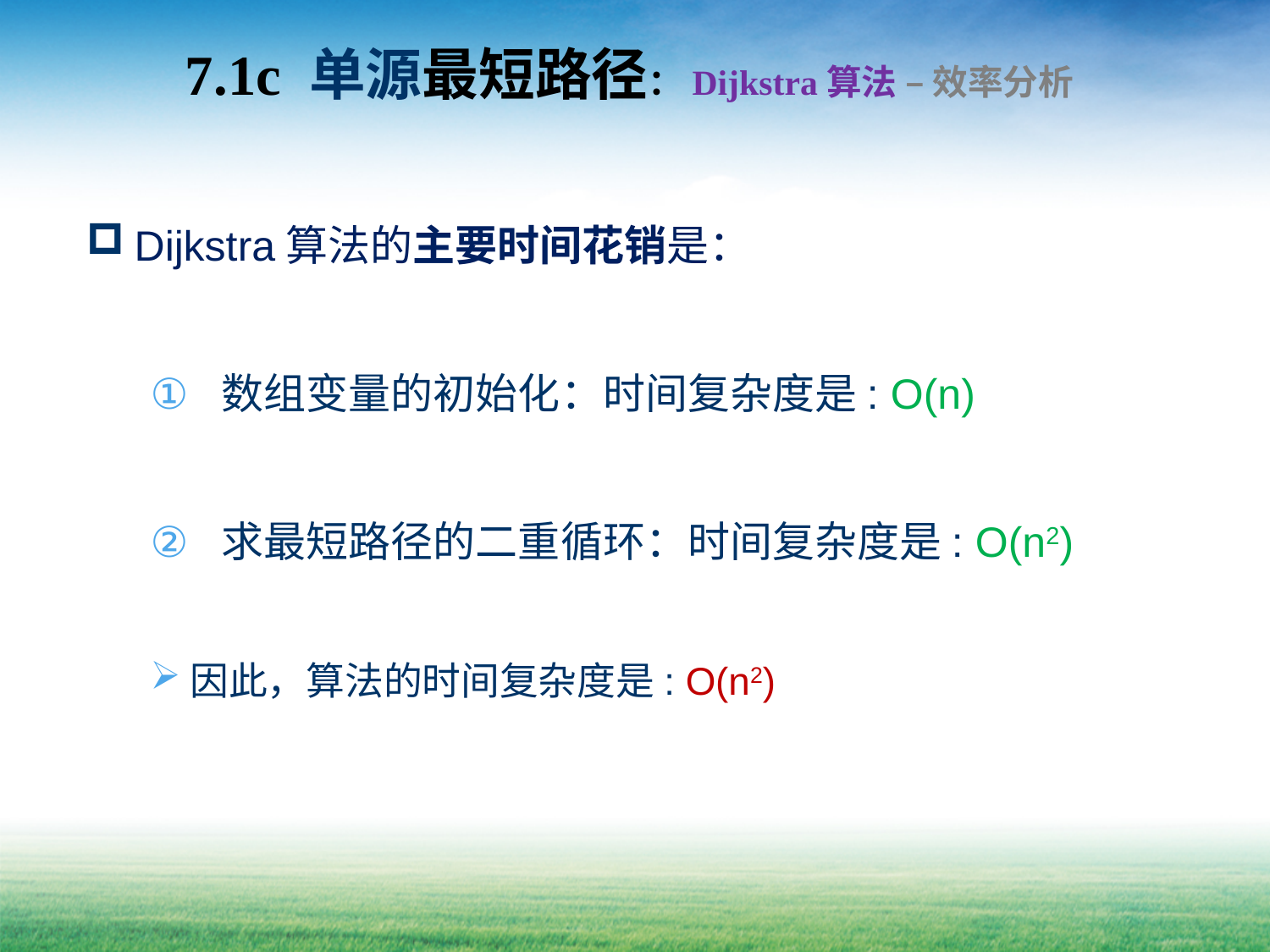

# 7.1c 单源最短路径：Dijkstra算法 – 效率分析
Dijkstra算法的主要时间花销是：
数组变量的初始化：时间复杂度是: O(n)
求最短路径的二重循环：时间复杂度是: O(n2)
因此，算法的时间复杂度是: O(n2)